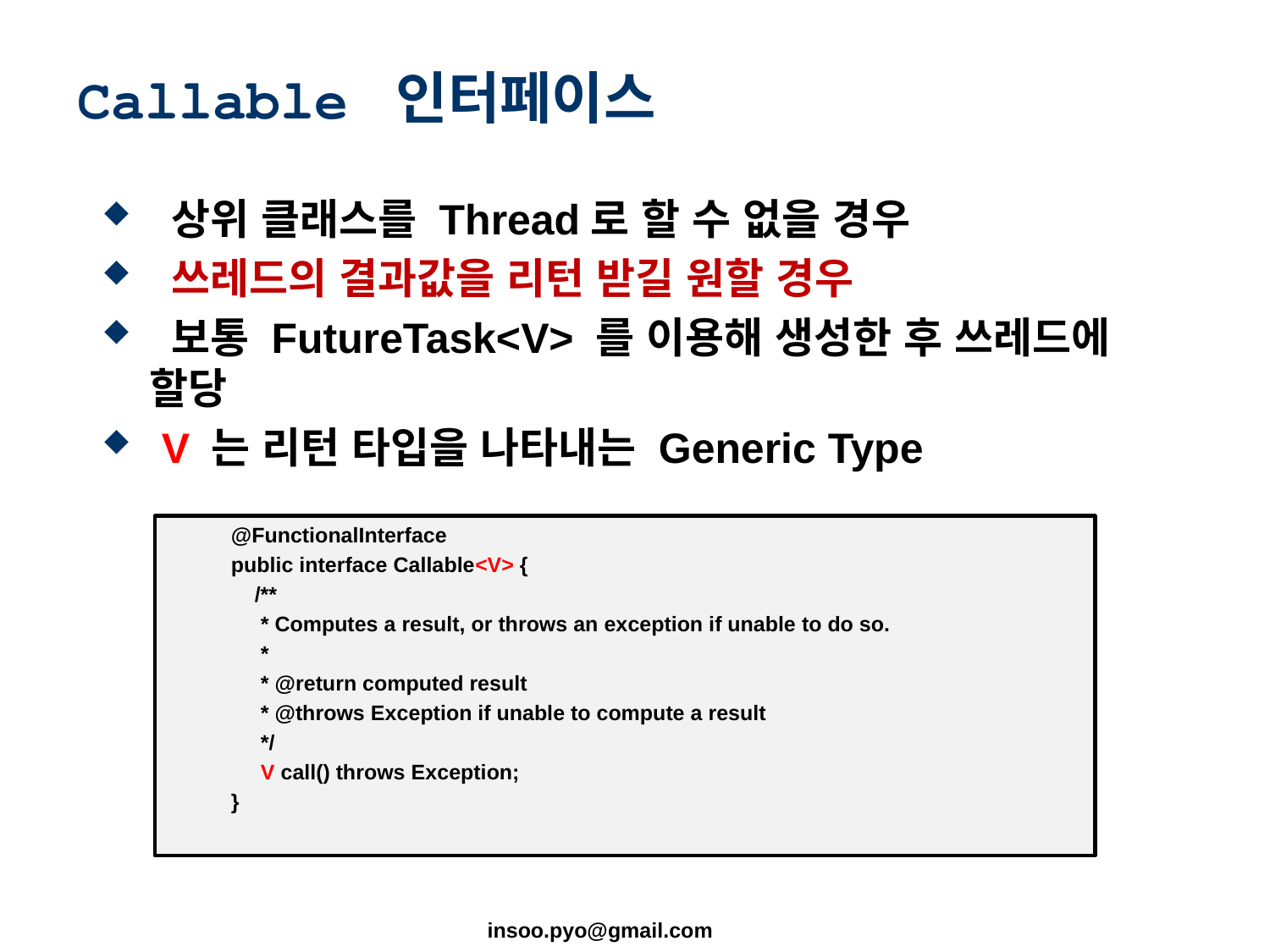

# Callable 인터페이스
 상위 클래스를 Thread로 할 수 없을 경우
 쓰레드의 결과값을 리턴 받길 원할 경우
 보통 FutureTask<V> 를 이용해 생성한 후 쓰레드에 할당
 V 는 리턴 타입을 나타내는 Generic Type

@FunctionalInterface
public interface Callable<V> {
    /**
     * Computes a result, or throws an exception if unable to do so.
     *
     * @return computed result
     * @throws Exception if unable to compute a result
     */
     V call() throws Exception;
}